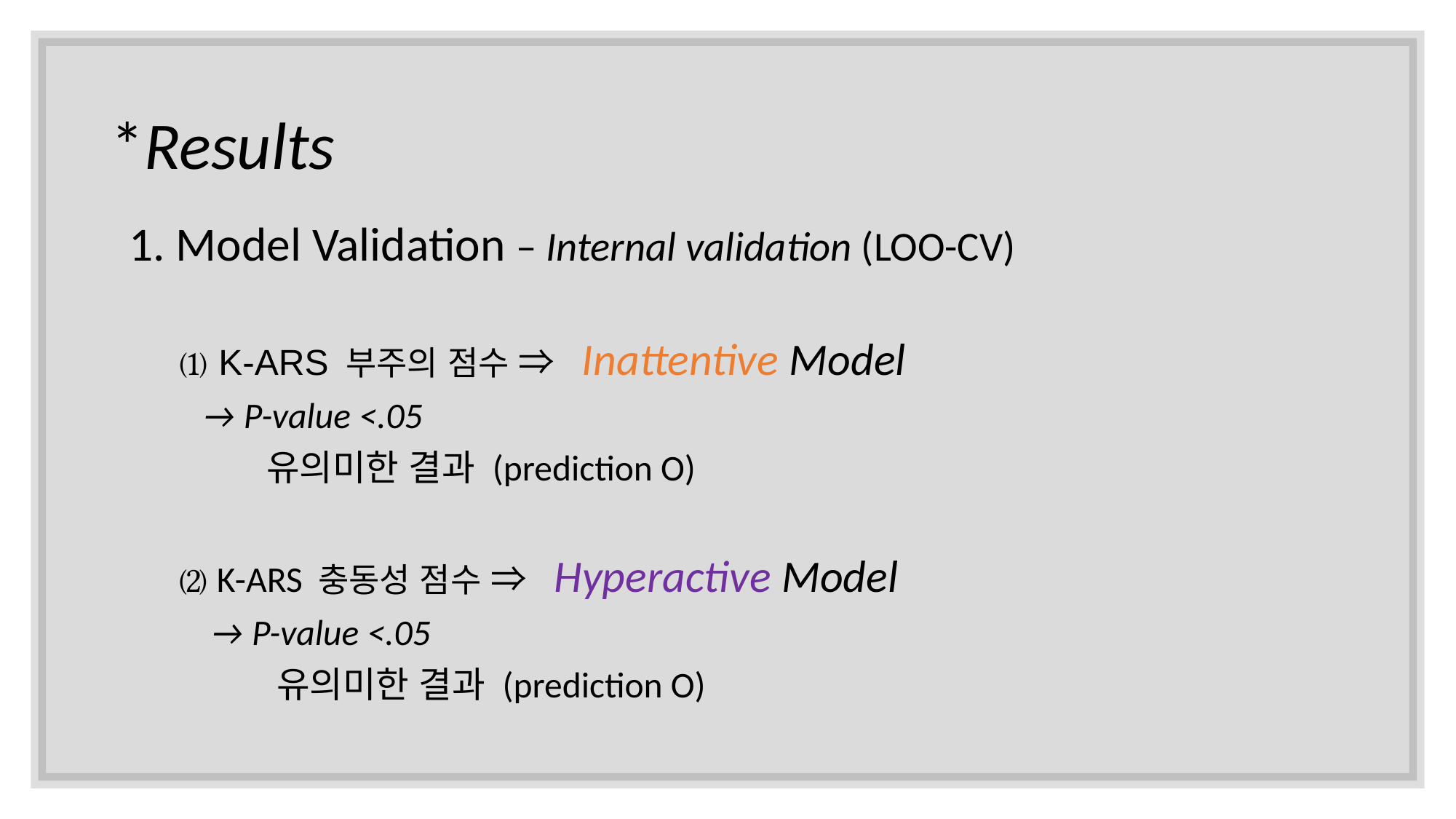

# *Results
1. Model Validation – Internal validation (LOO-CV)

      ⑴ K-ARS 부주의 점수 ⇒  Inattentive Model
         → P-value <.05
             유의미한 결과 (prediction O)

      ⑵ K-ARS 충동성 점수 ⇒  Hyperactive Model
          → P-value <.05
              유의미한 결과 (prediction O)